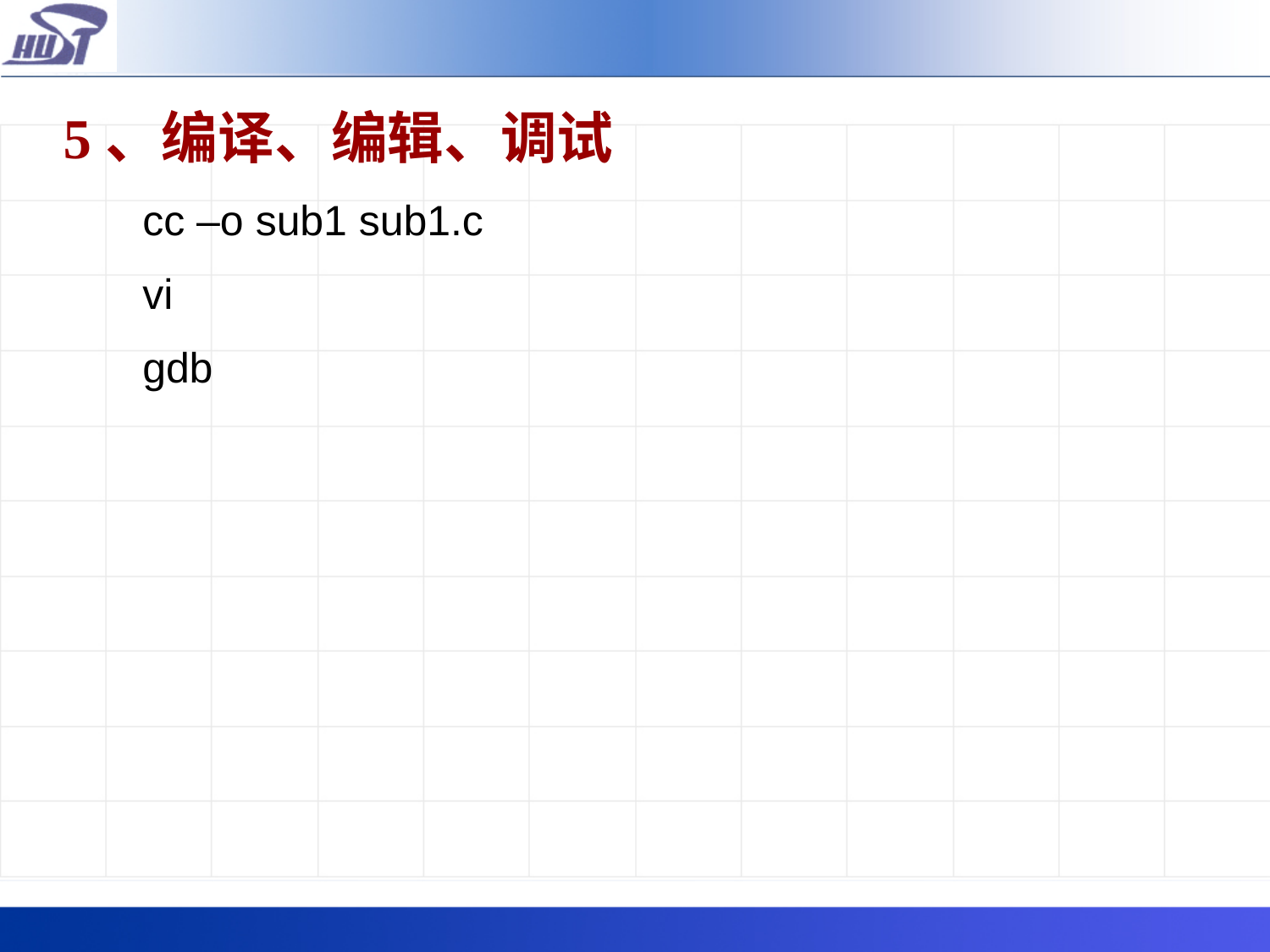

# 5、编译、编辑、调试
	cc –o sub1 sub1.c
	vi
   	gdb